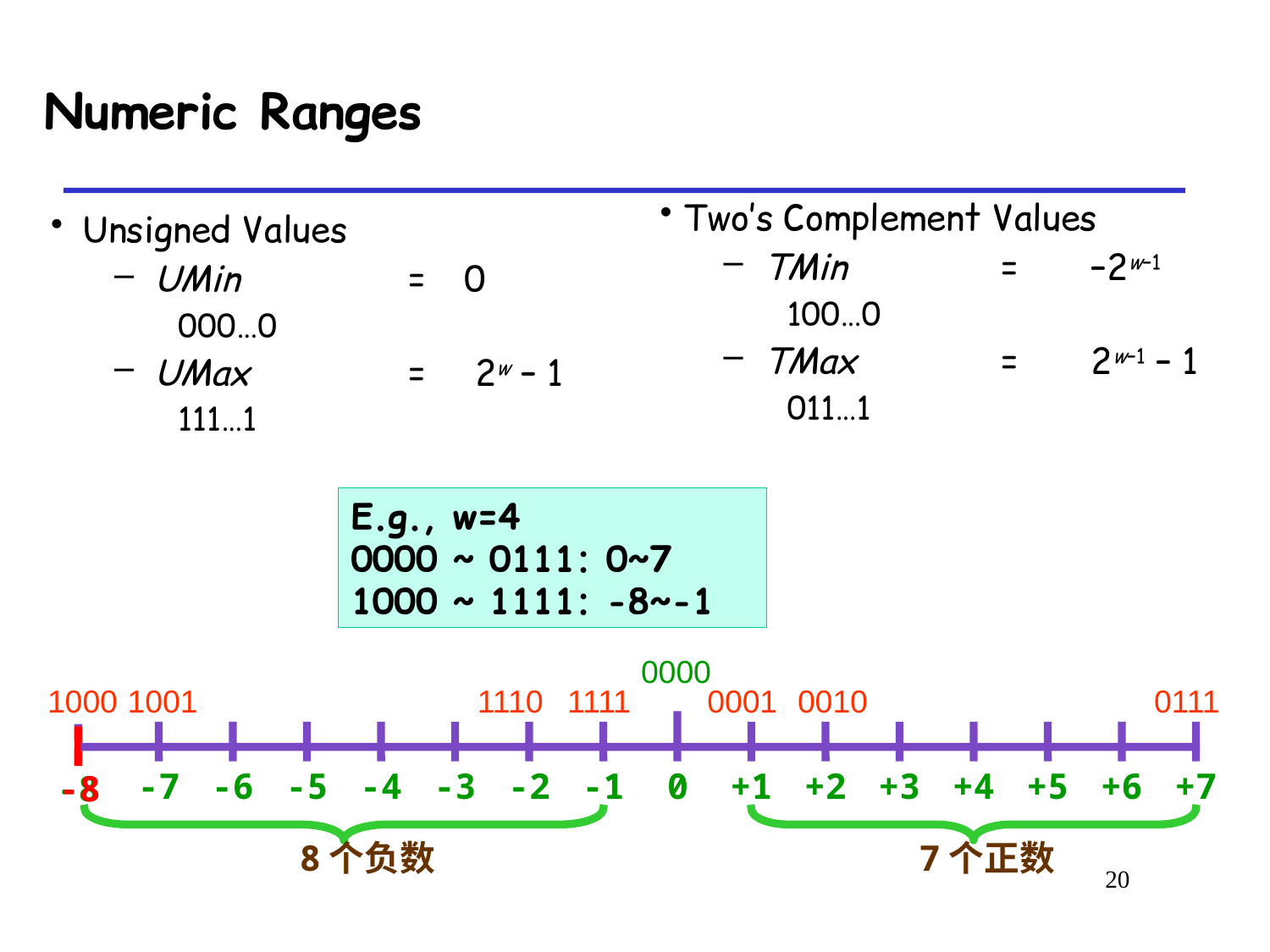

# Numeric Ranges
 Two’s Complement Values
TMin	=	 –2w–1
100…0
TMax 	=	 2w–1 – 1
011…1
Unsigned Values
UMin	=	0
000…0
UMax 	=	 2w – 1
111…1
E.g., w=4
0000 ~ 0111: 0~7
1000 ~ 1111: -8~-1

0000
1000
1001
1110
1111
0001
0010
0111

-7
-6
-5
-4
-3
-2
-1
0
+1
+2
+3
+4
+5
+6
+7

-8
-8
8个负数
7个正数
20